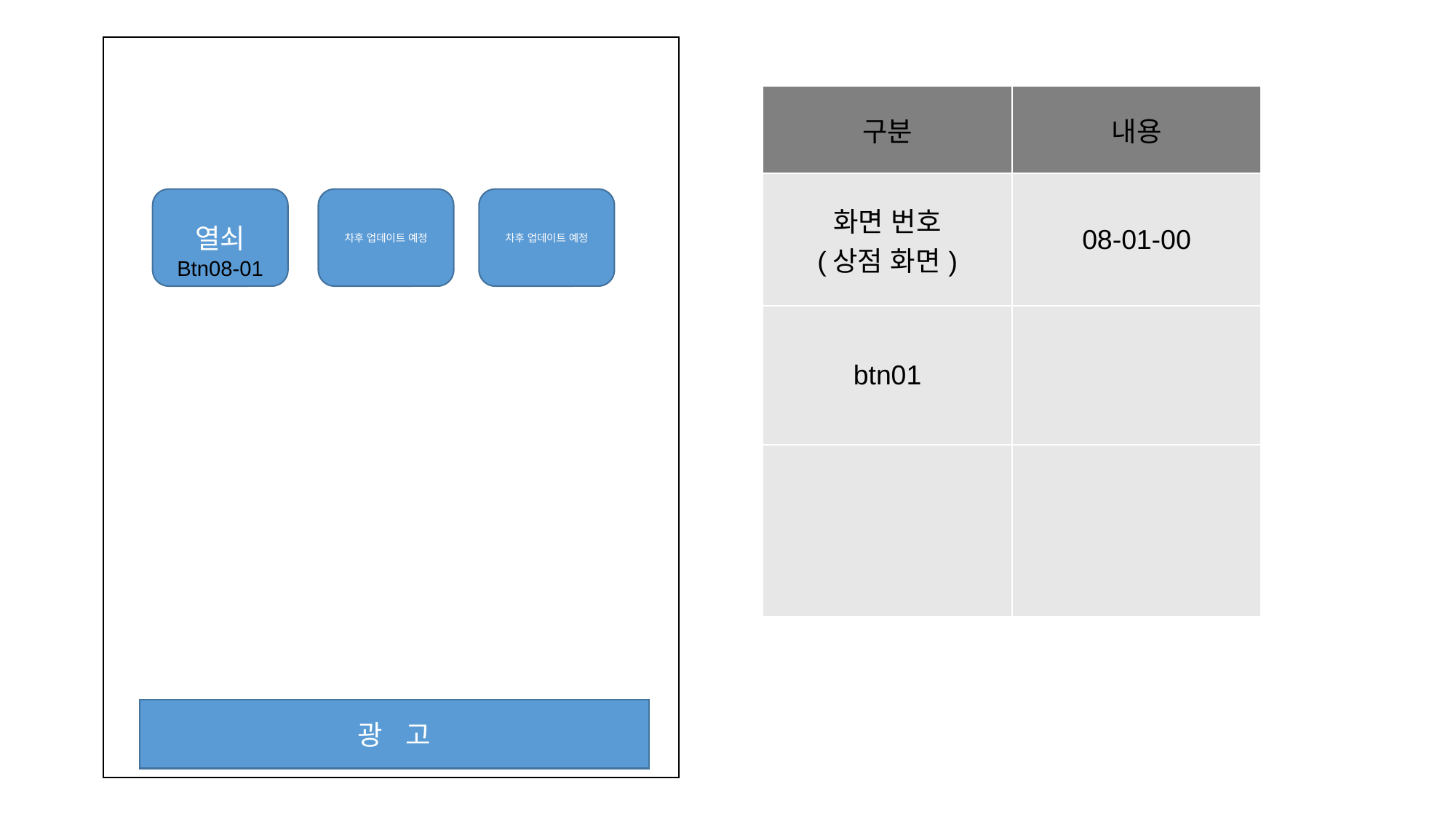

| 구분 | 내용 |
| --- | --- |
| 화면 번호 (상점 화면) | 08-01-00 |
| btn01 |  |
|  |  |
열쇠
차후 업데이트 예정
차후 업데이트 예정
Btn08-01
광   고